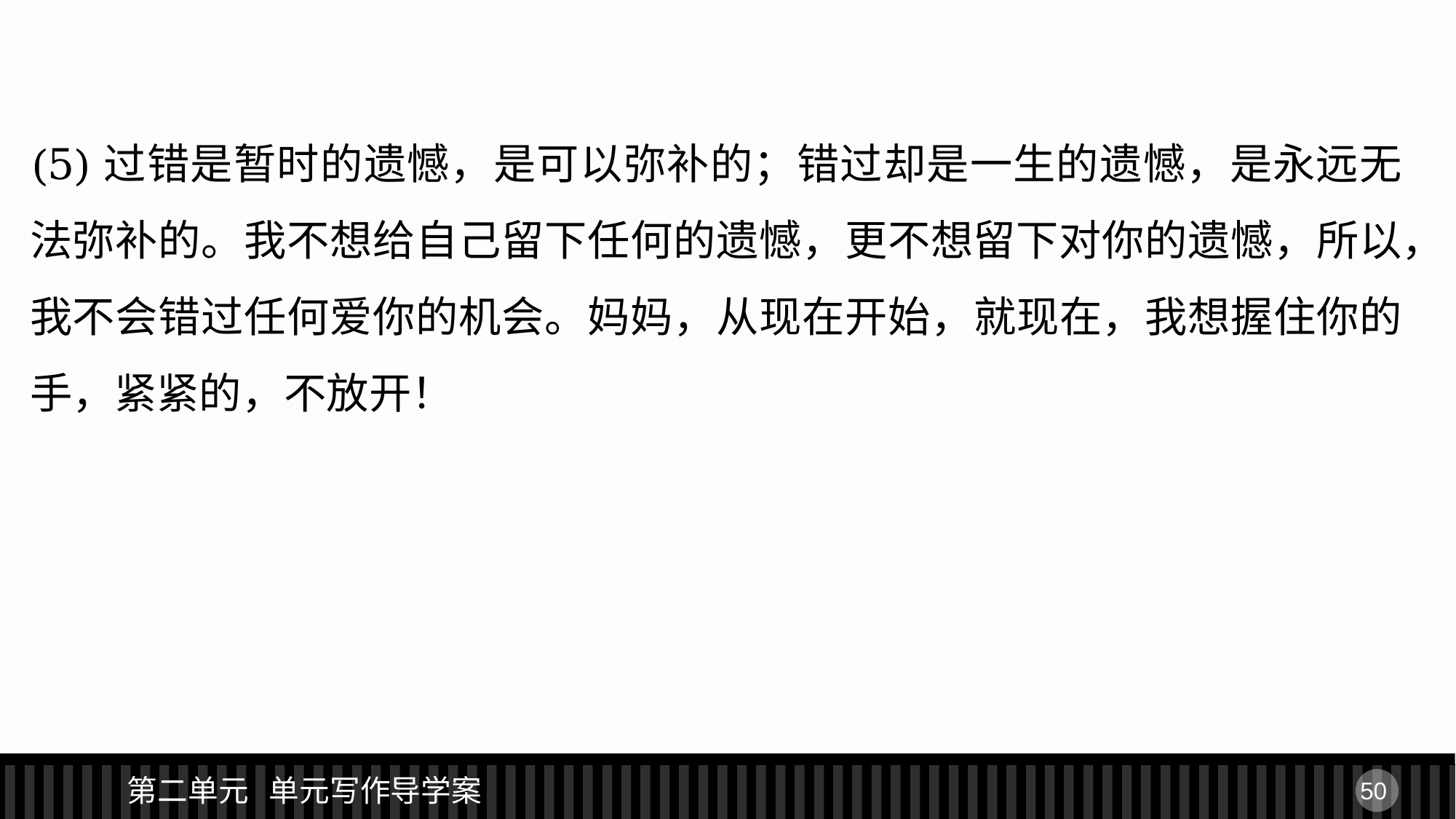

(5)过错是暂时的遗憾，是可以弥补的；错过却是一生的遗憾，是永远无法弥补的。我不想给自己留下任何的遗憾，更不想留下对你的遗憾，所以，我不会错过任何爱你的机会。妈妈，从现在开始，就现在，我想握住你的手，紧紧的，不放开！